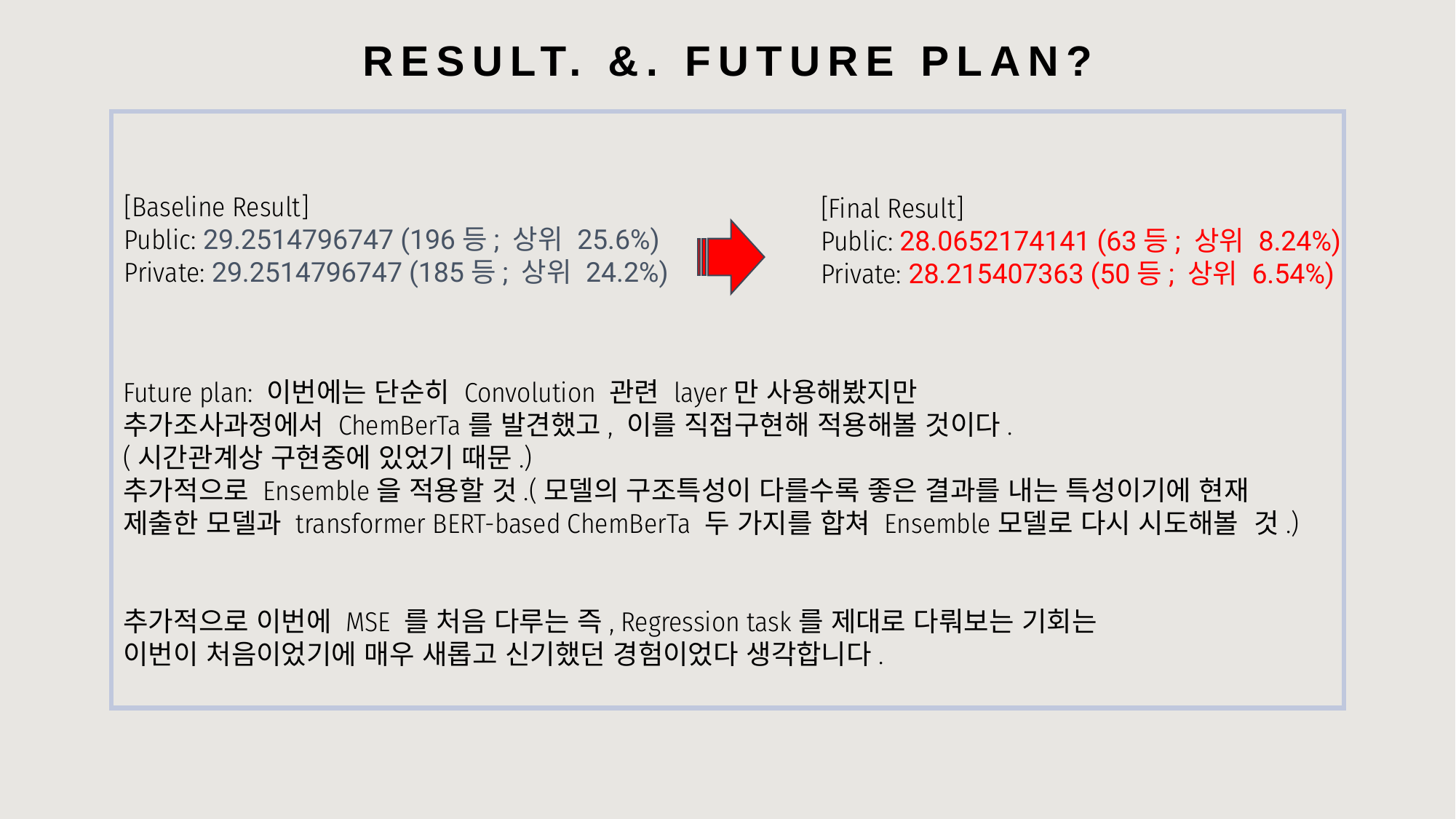

Result. &. Future plan?
[Baseline Result]
Public: 29.2514796747 (196등; 상위 25.6%)
Private: 29.2514796747 (185등; 상위 24.2%)
[Final Result]
Public: 28.0652174141 (63등; 상위 8.24%)
Private: 28.215407363 (50등; 상위 6.54%)

Future plan: 이번에는 단순히 Convolution 관련 layer만 사용해봤지만
추가조사과정에서 ChemBerTa를 발견했고, 이를 직접구현해 적용해볼 것이다.
(시간관계상 구현중에 있었기 때문.)
추가적으로 Ensemble을 적용할 것.(모델의 구조특성이 다를수록 좋은 결과를 내는 특성이기에 현재 제출한 모델과 transformer BERT-based ChemBerTa 두 가지를 합쳐 Ensemble모델로 다시 시도해볼  것.)

추가적으로 이번에 MSE 를 처음 다루는 즉, Regression task를 제대로 다뤄보는 기회는
이번이 처음이었기에 매우 새롭고 신기했던 경험이었다 생각합니다.